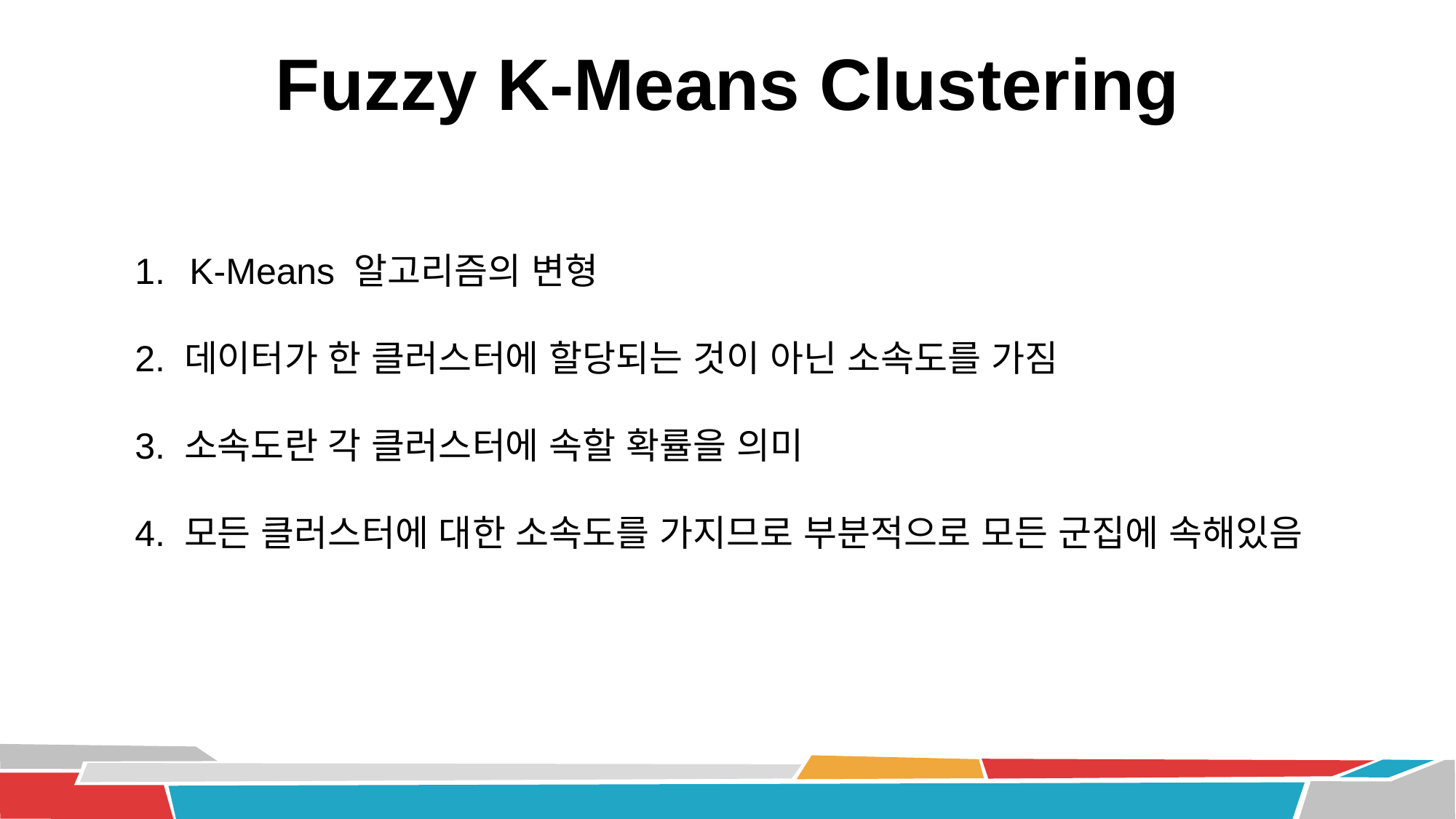

# Fuzzy K-Means Clustering

K-Means 알고리즘의 변형

2. 데이터가 한 클러스터에 할당되는 것이 아닌 소속도를 가짐

3. 소속도란 각 클러스터에 속할 확률을 의미

4. 모든 클러스터에 대한 소속도를 가지므로 부분적으로 모든 군집에 속해있음